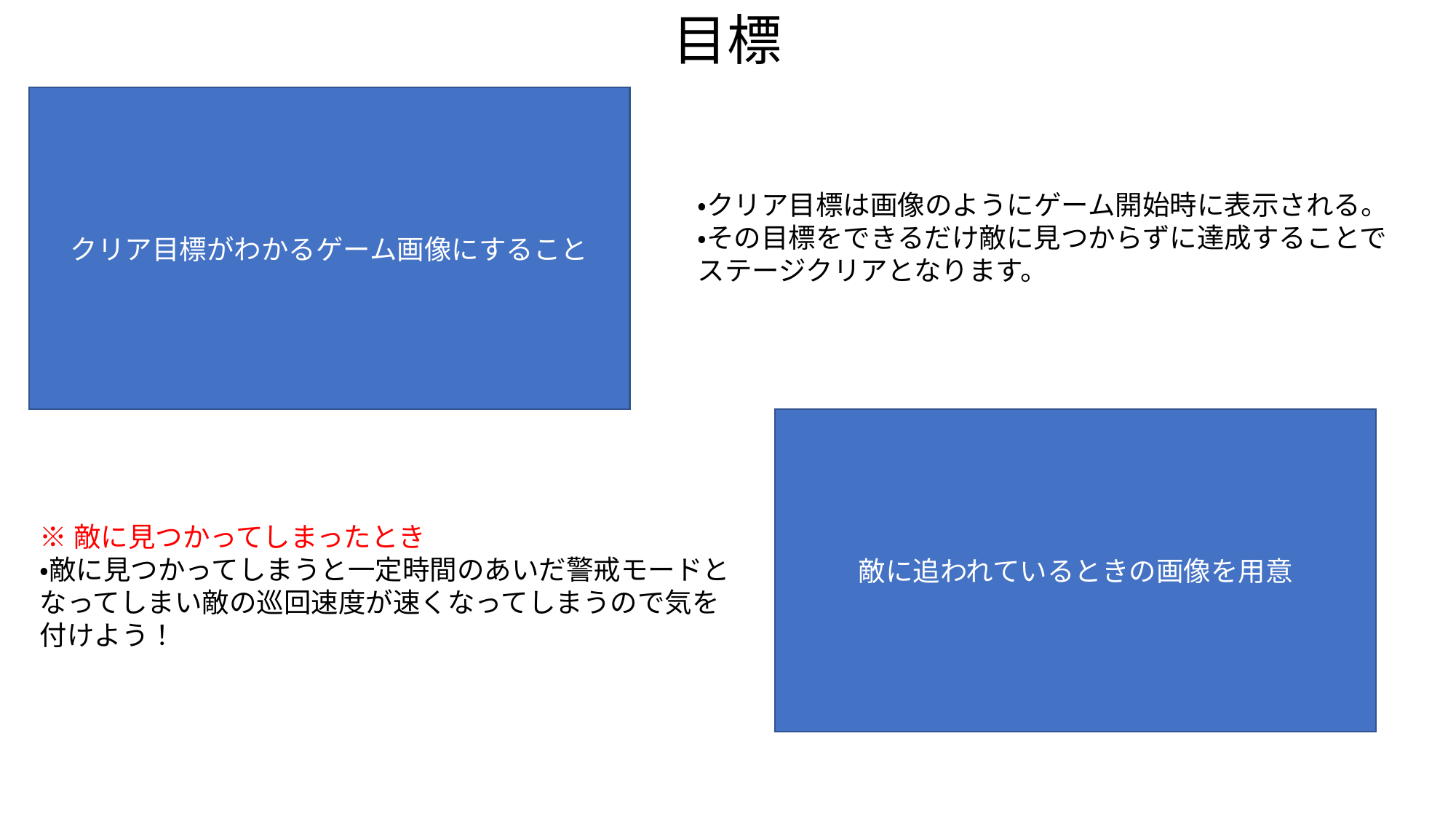

目標
クリア目標がわかるゲーム画像にすること
・クリア目標は画像のようにゲーム開始時に表示される。
・その目標をできるだけ敵に見つからずに達成することでステージクリアとなります。
敵に追われているときの画像を用意
※敵に見つかってしまったとき
・敵に見つかってしまうと一定時間のあいだ警戒モードとなってしまい敵の巡回速度が速くなってしまうので気を付けよう！